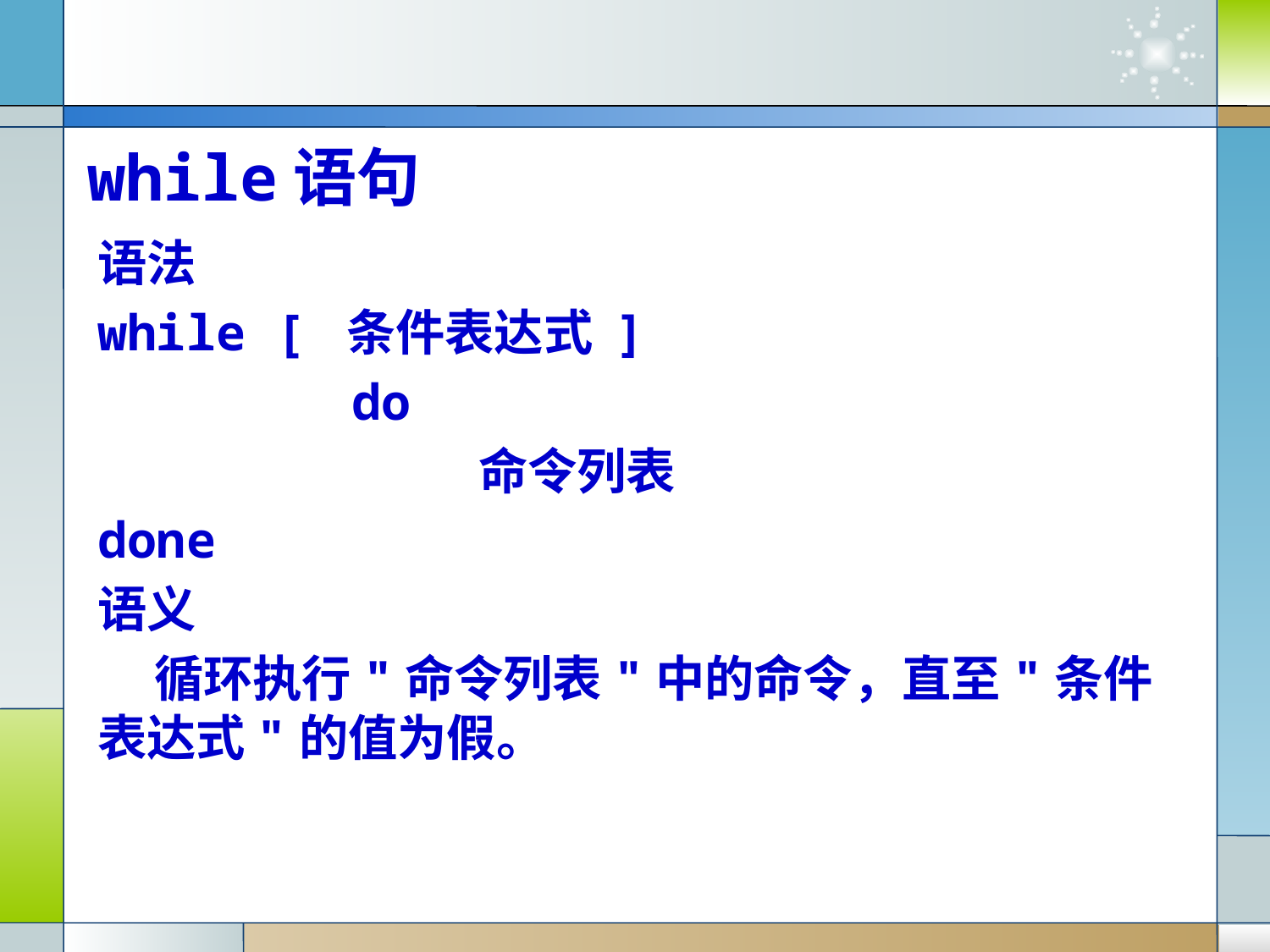

# while语句
语法
while [ 条件表达式 ]
		do
			命令列表
done
语义
    循环执行"命令列表"中的命令，直至"条件表达式"的值为假。